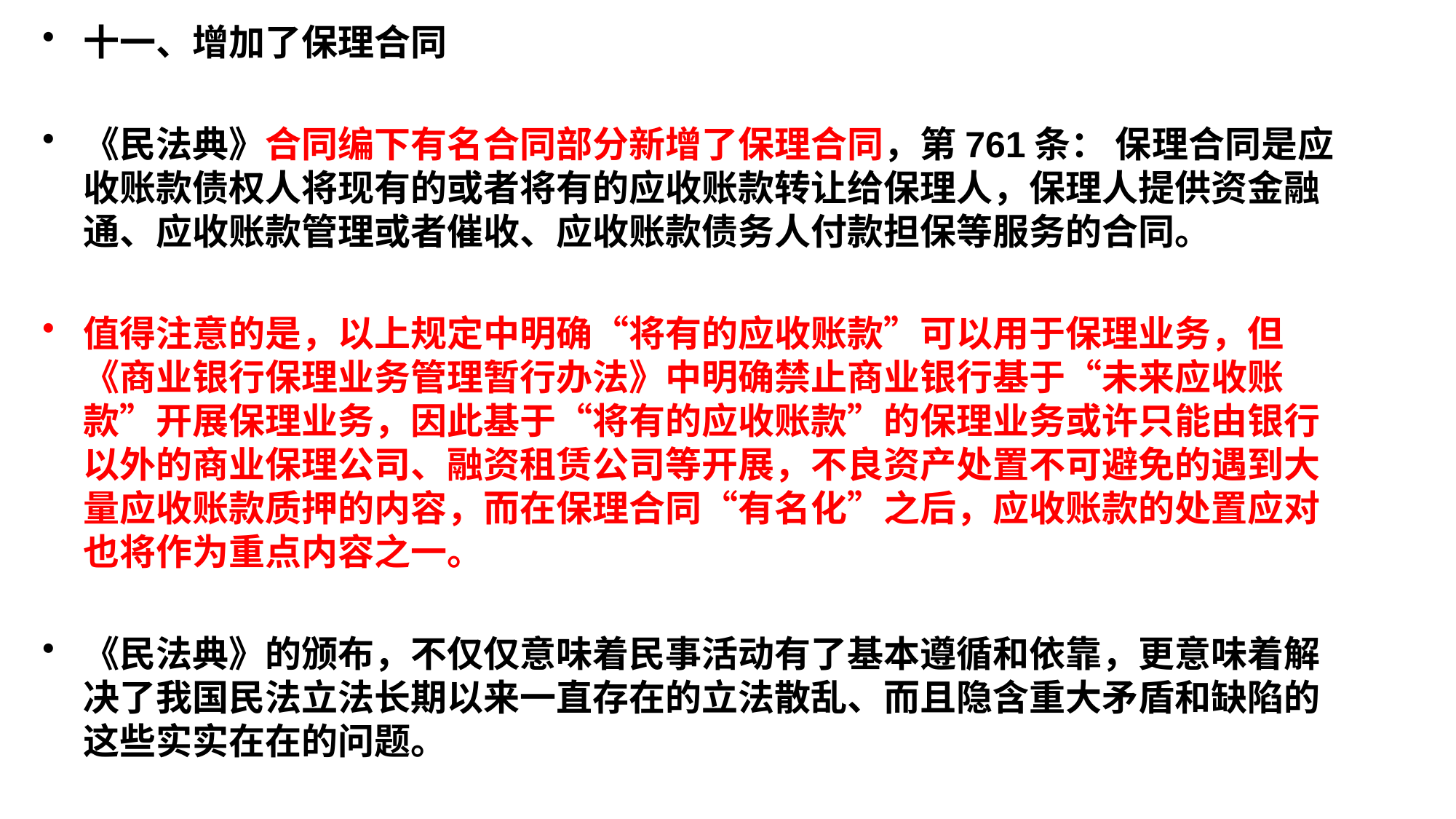

十一、增加了保理合同

《民法典》合同编下有名合同部分新增了保理合同，第761条： 保理合同是应收账款债权人将现有的或者将有的应收账款转让给保理人，保理人提供资金融通、应收账款管理或者催收、应收账款债务人付款担保等服务的合同。

值得注意的是，以上规定中明确“将有的应收账款”可以用于保理业务，但《商业银行保理业务管理暂行办法》中明确禁止商业银行基于“未来应收账款”开展保理业务，因此基于“将有的应收账款”的保理业务或许只能由银行以外的商业保理公司、融资租赁公司等开展，不良资产处置不可避免的遇到大量应收账款质押的内容，而在保理合同“有名化”之后，应收账款的处置应对也将作为重点内容之一。

《民法典》的颁布，不仅仅意味着民事活动有了基本遵循和依靠，更意味着解决了我国民法立法长期以来一直存在的立法散乱、而且隐含重大矛盾和缺陷的这些实实在在的问题。